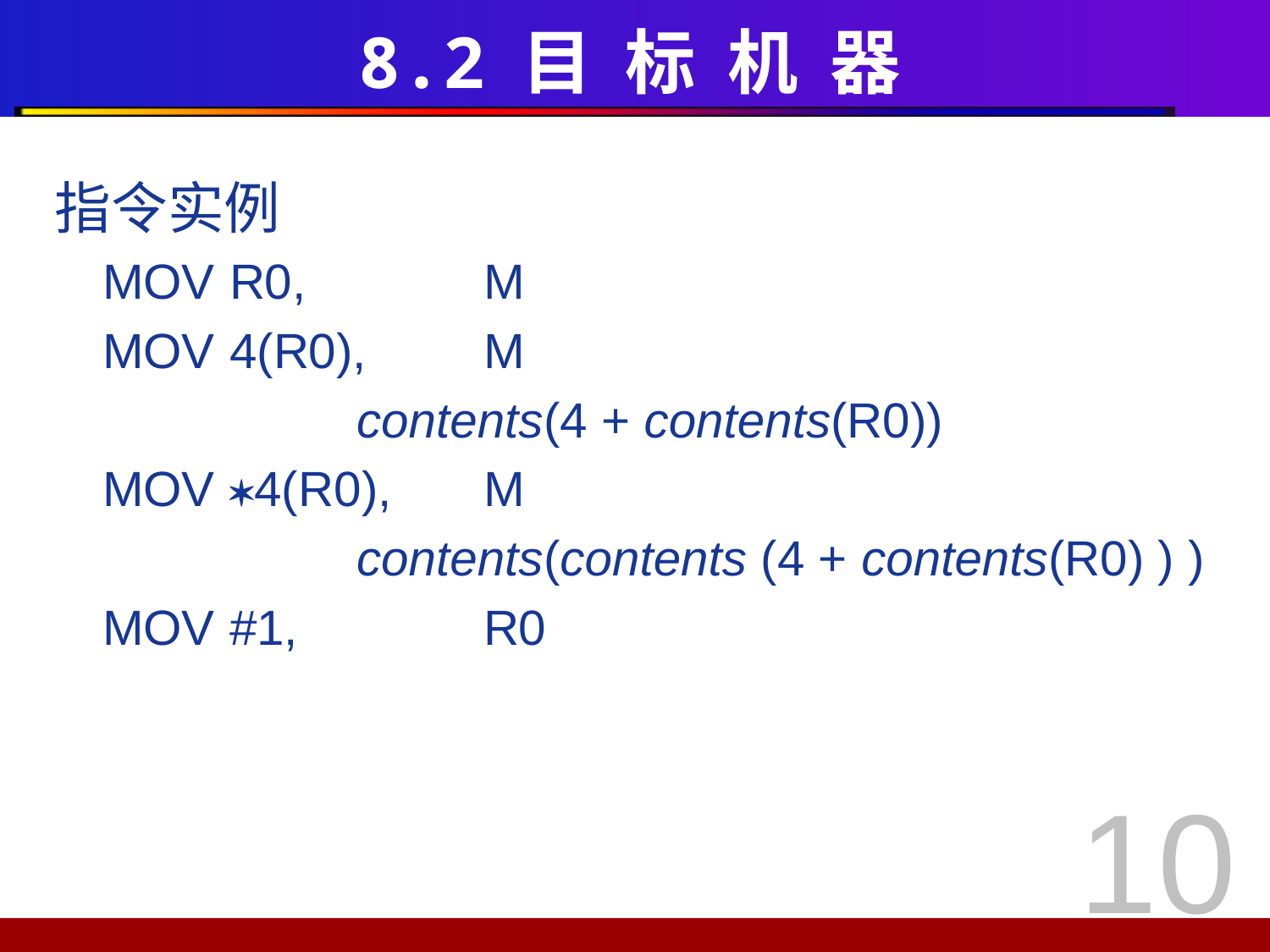

# 8.2 目  标  机  器
指令实例
	MOV	R0,		M
	MOV	4(R0),	M
			contents(4 + contents(R0))
	MOV	∗4(R0),	M
			contents(contents (4 + contents(R0) ) )
	MOV	#1,		R0
10